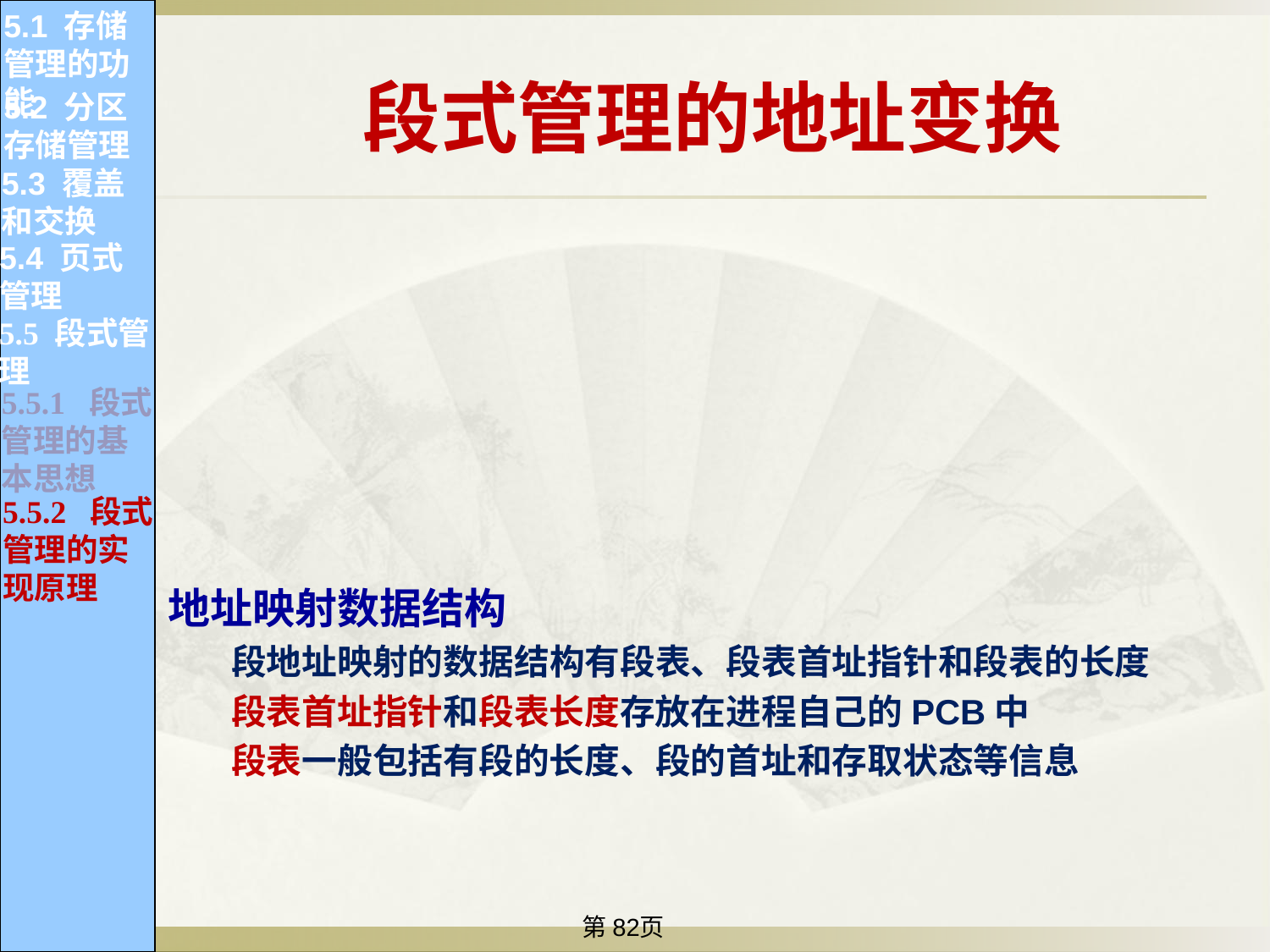

5.1 存储管理的功能
段式管理的地址变换
5.2 分区存储管理
5.3 覆盖和交换
地址映射数据结构
段地址映射的数据结构有段表、段表首址指针和段表的长度
段表首址指针和段表长度存放在进程自己的PCB中
段表一般包括有段的长度、段的首址和存取状态等信息

5.4 页式管理
5.5 段式管理
5.5.1  段式管理的基本思想
5.5.2  段式管理的实现原理